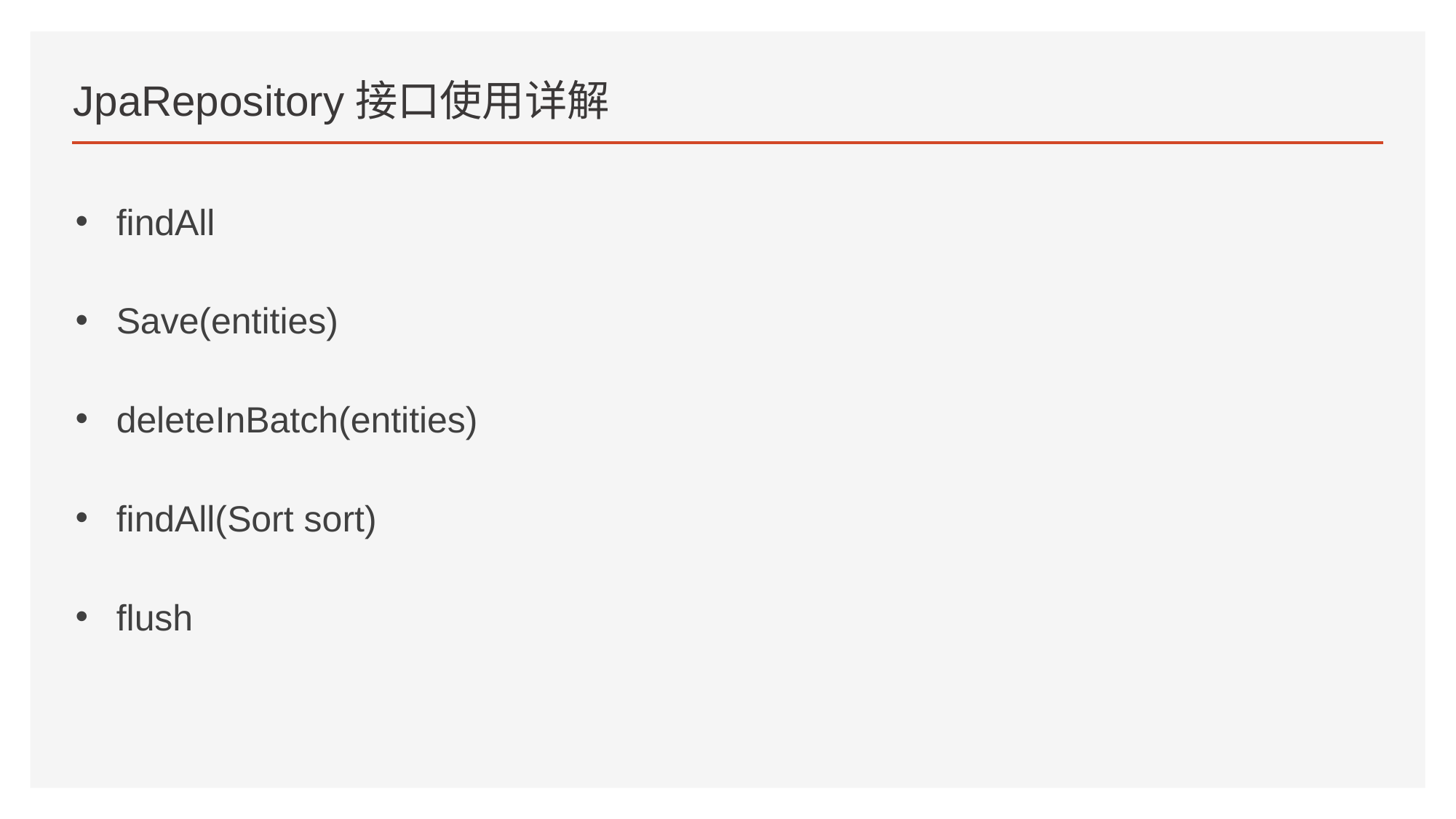

# JpaRepository接口使用详解
findAll
Save(entities)
deleteInBatch(entities)
findAll(Sort sort)
flush